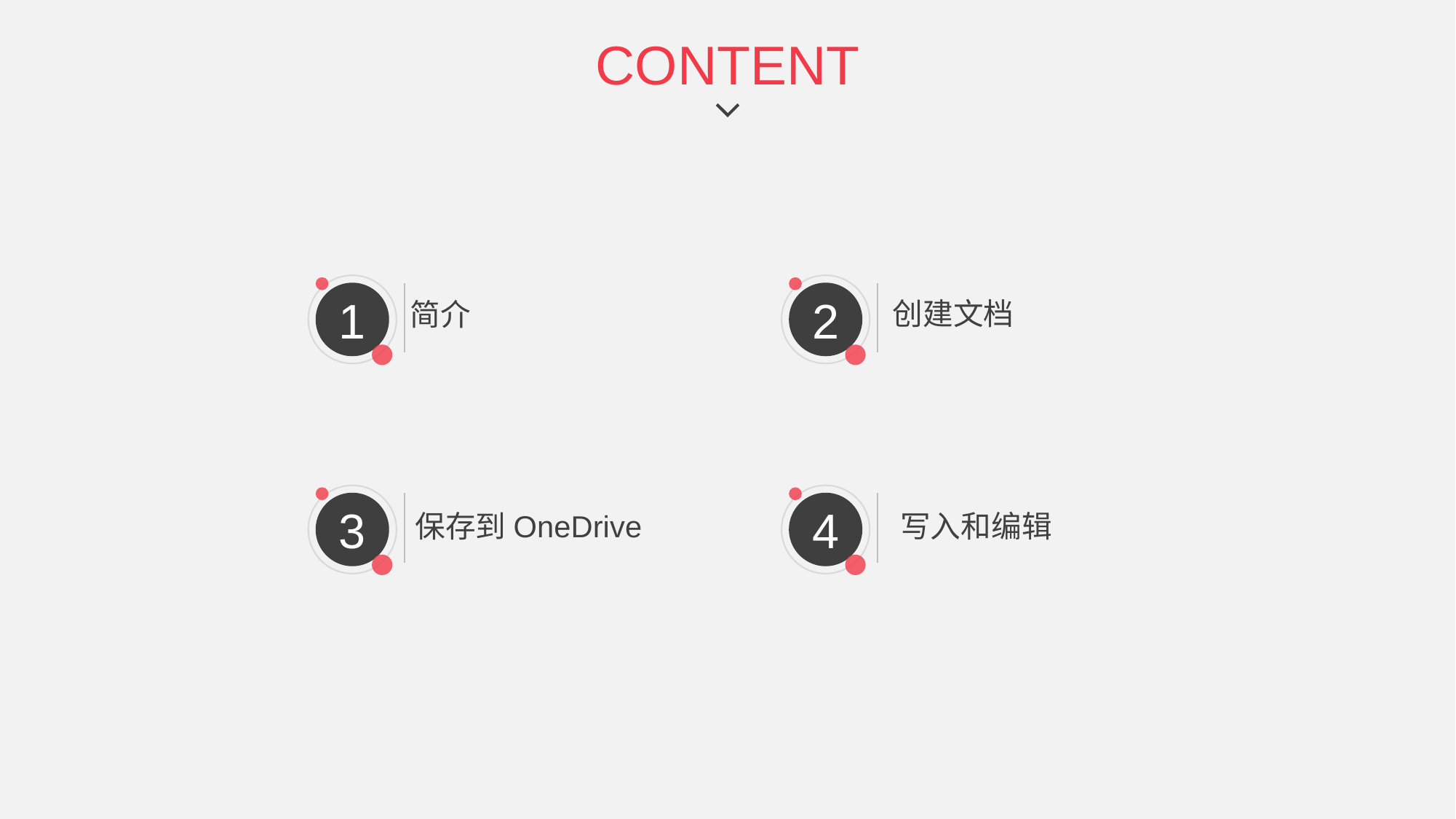

CONTENT

1

简介

2

创建文档

3

保存到OneDrive

4

写入和编辑